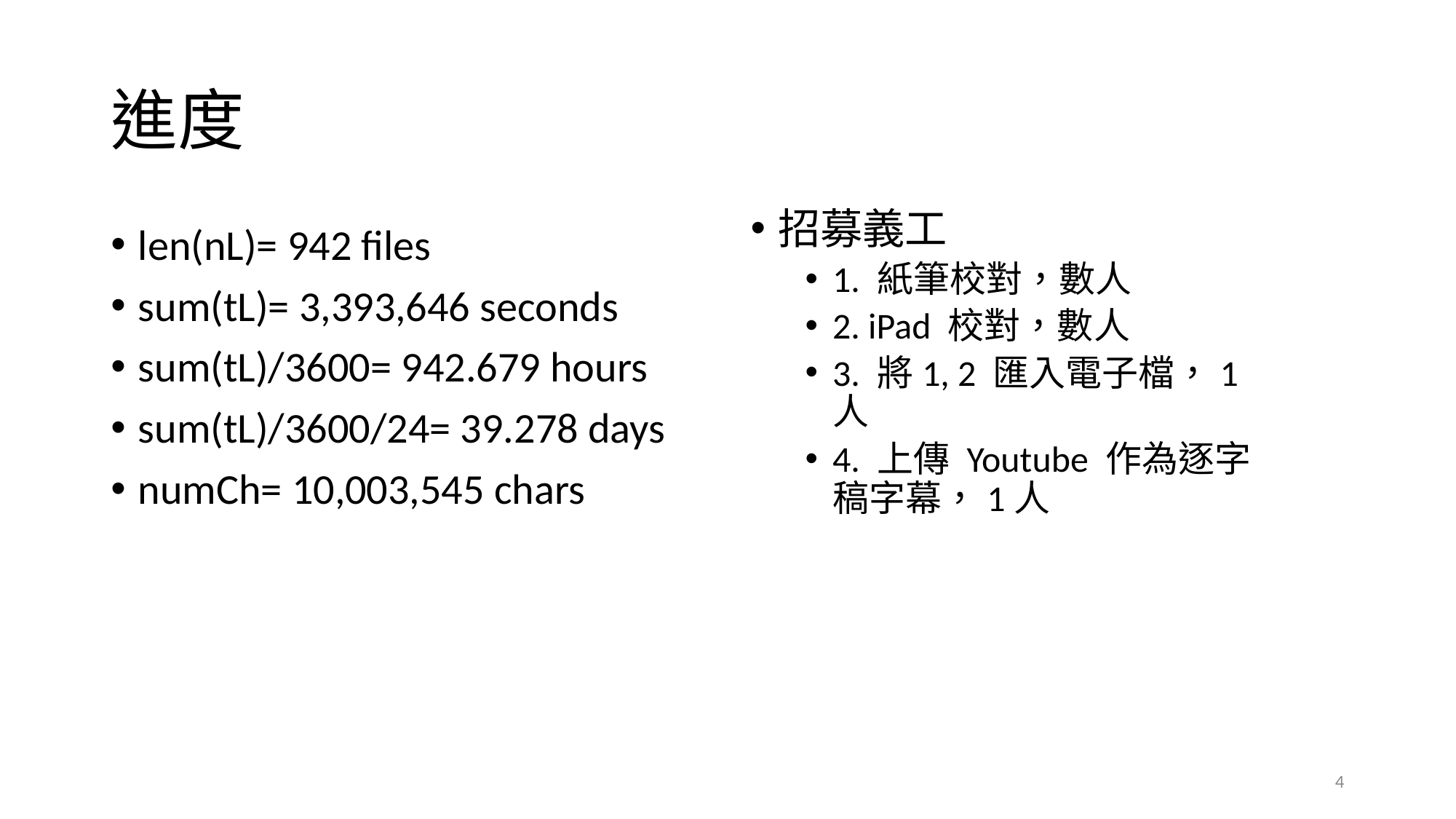

# 進度
招募義工
1. 紙筆校對，數人
2. iPad 校對，數人
3. 將1, 2 匯入電子檔，1人
4. 上傳 Youtube 作為逐字稿字幕，1人

len(nL)= 942 files
sum(tL)= 3,393,646 seconds
sum(tL)/3600= 942.679 hours
sum(tL)/3600/24= 39.278 days
numCh= 10,003,545 chars
4